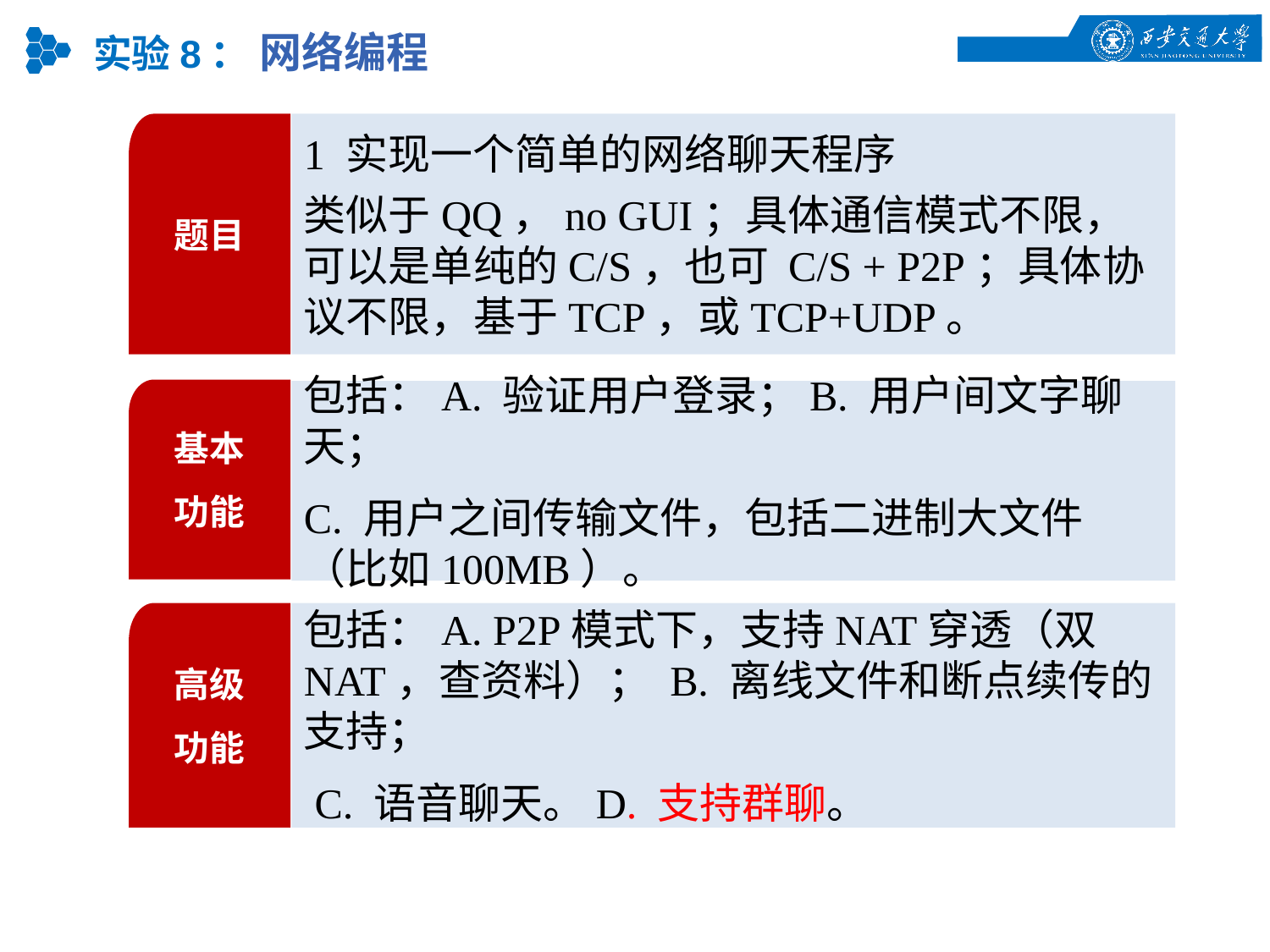

实验8： 网络编程
题目
1 实现一个简单的网络聊天程序
类似于QQ，no GUI；具体通信模式不限，可以是单纯的C/S，也可 C/S + P2P；具体协议不限，基于TCP，或TCP+UDP。
基本
功能
包括：A. 验证用户登录；B. 用户间文字聊天；
C. 用户之间传输文件，包括二进制大文件（比如100MB）。
高级
功能
包括：A. P2P模式下，支持NAT穿透（双NAT，查资料）； B. 离线文件和断点续传的支持；
 C. 语音聊天。D. 支持群聊。